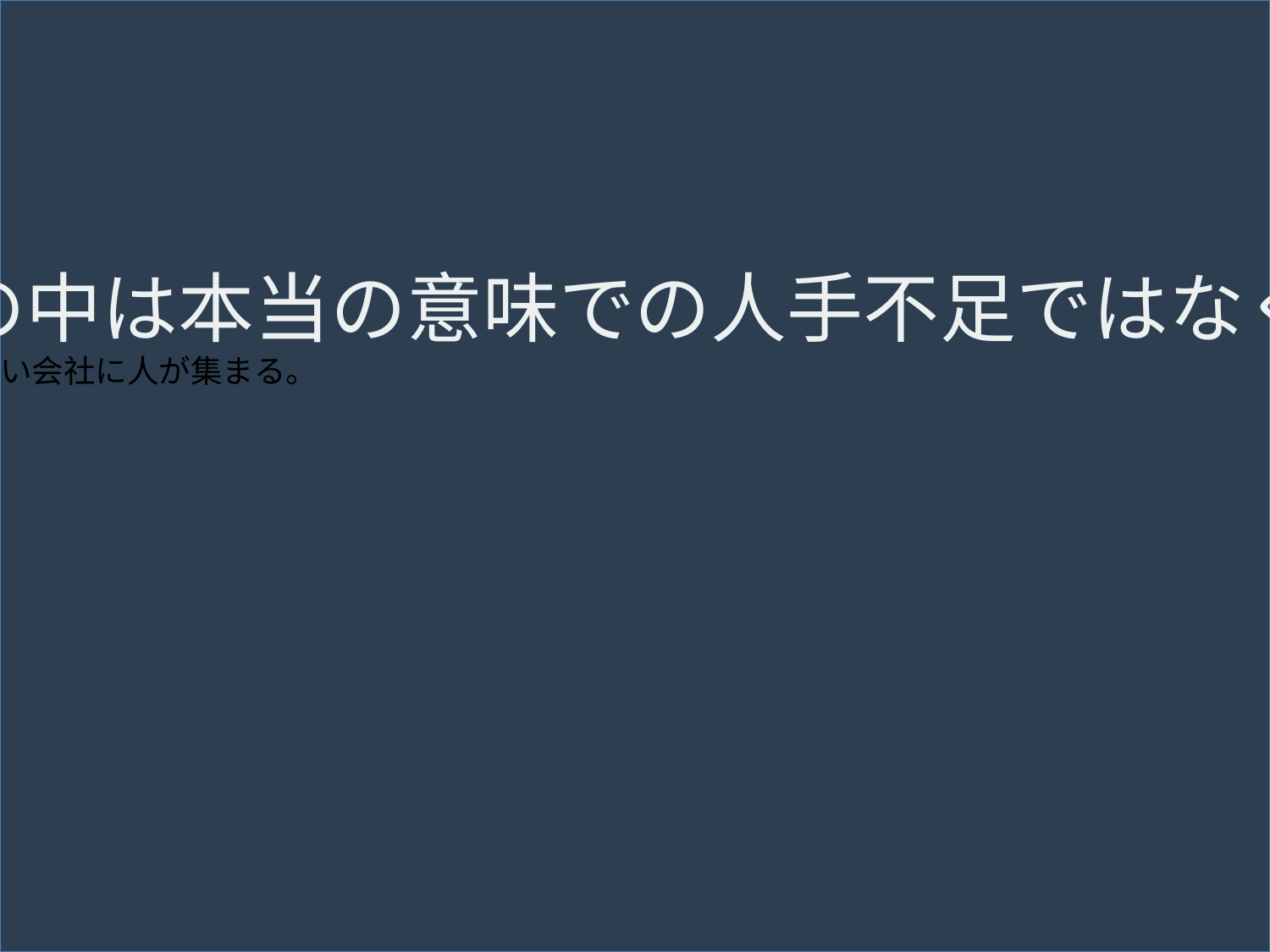

# 人手不足の実態
世の中は本当の意味での人手不足ではなく、
待遇の良い会社に人が集まる。